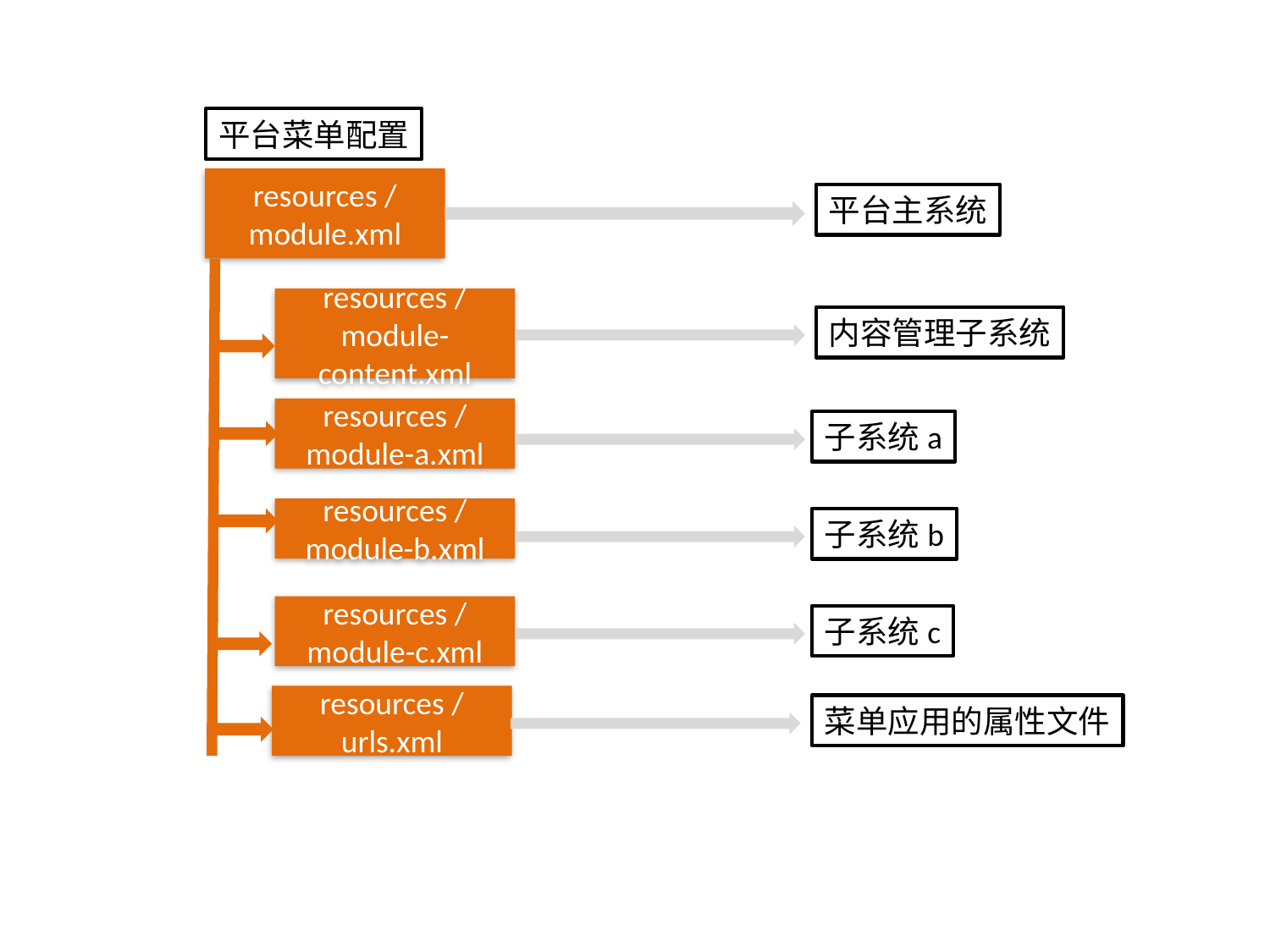

平台菜单配置
resources / module.xml
平台主系统

resources / module-content.xml
内容管理子系统

resources / module-a.xml
子系统a

resources / module-b.xml

子系统b

resources / module-c.xml
子系统c

resources / urls.xml
菜单应用的属性文件